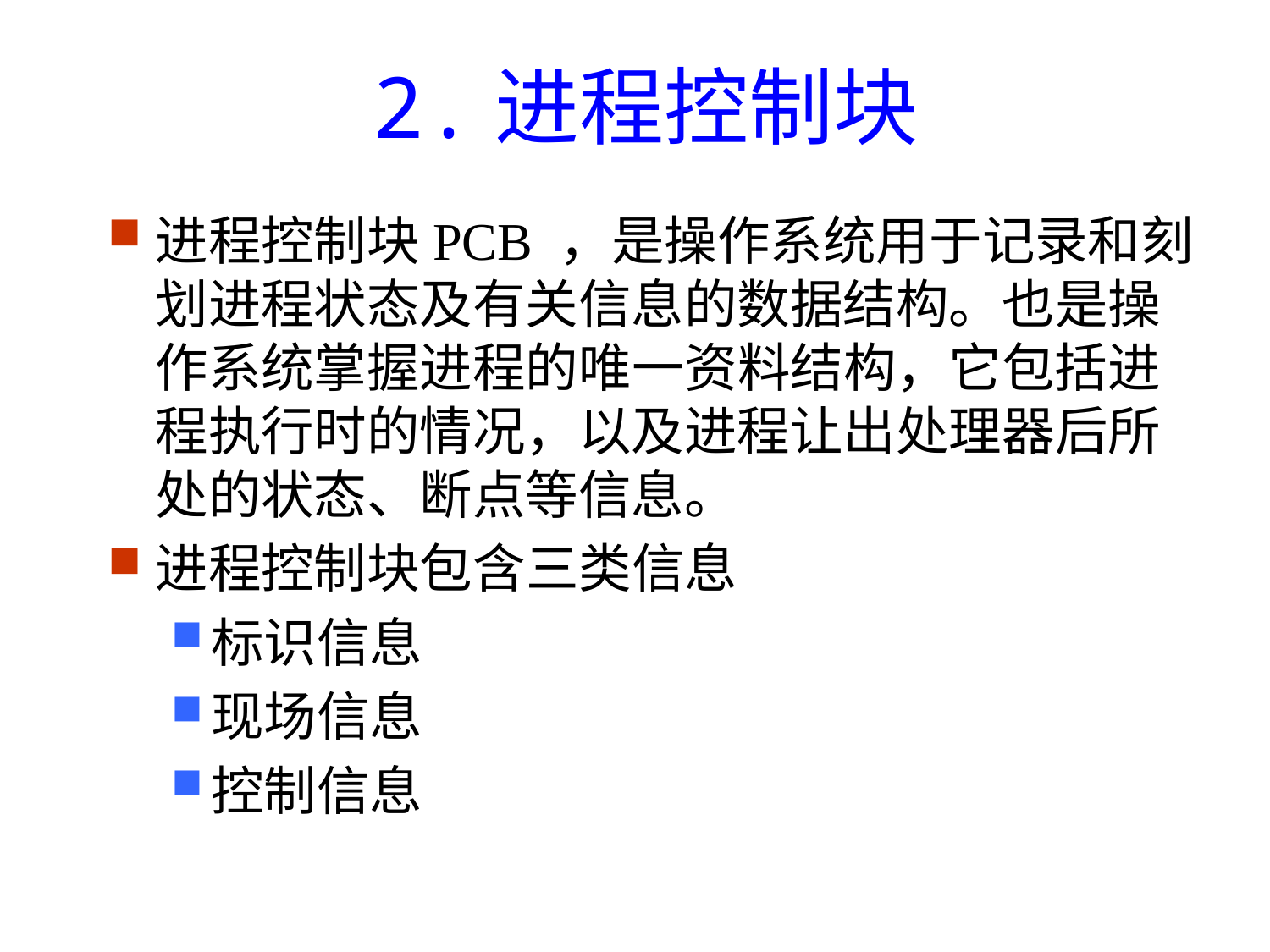

2.进程控制块
进程控制块PCB ，是操作系统用于记录和刻划进程状态及有关信息的数据结构。也是操作系统掌握进程的唯一资料结构，它包括进程执行时的情况，以及进程让出处理器后所处的状态、断点等信息。
进程控制块包含三类信息
标识信息
现场信息
控制信息